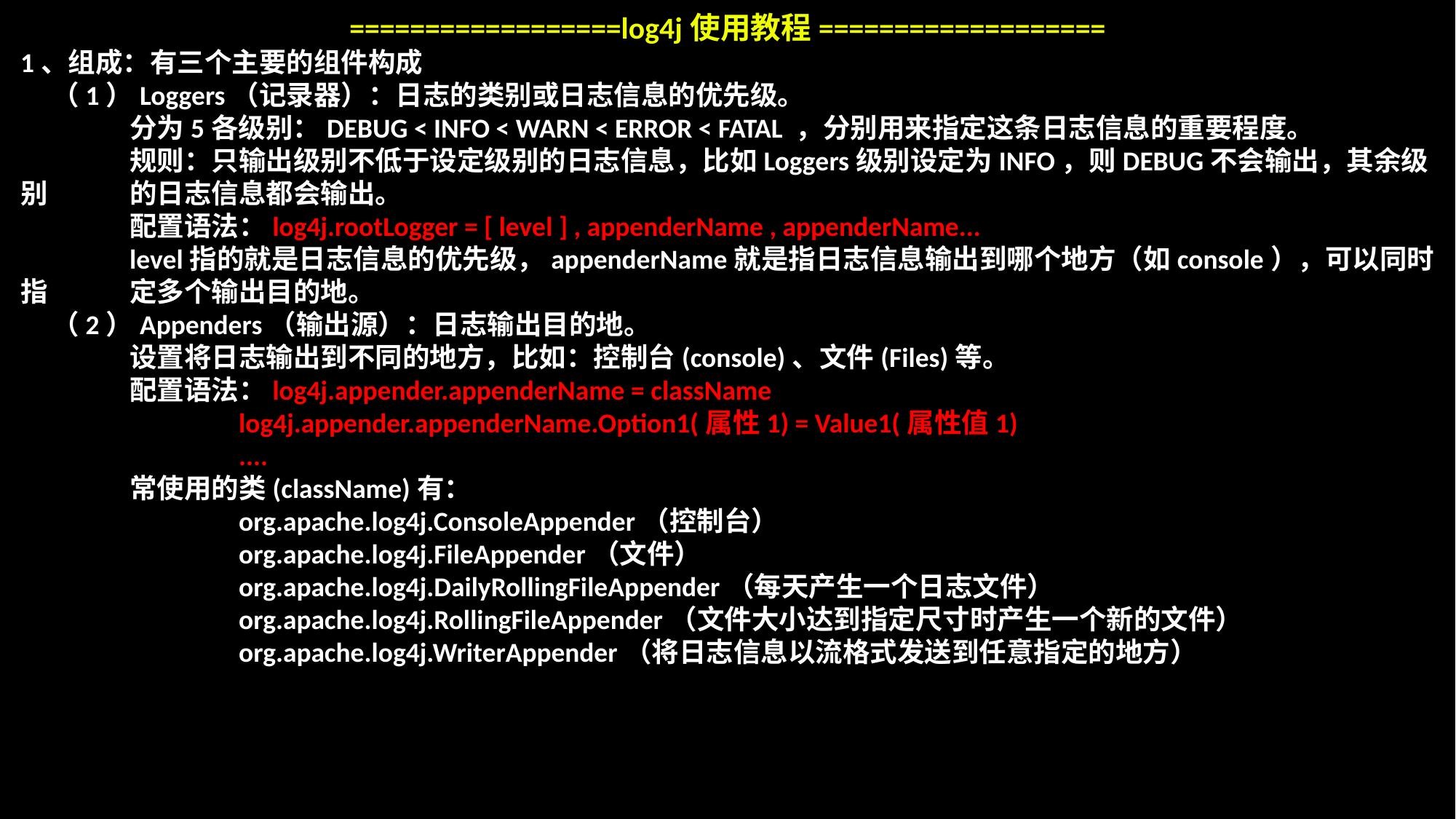

==================log4j使用教程===================
1、组成：有三个主要的组件构成
    （1）Loggers（记录器）：日志的类别或日志信息的优先级。
	分为5各级别：DEBUG < INFO < WARN < ERROR < FATAL ，分别用来指定这条日志信息的重要程度。
	规则：只输出级别不低于设定级别的日志信息，比如Loggers级别设定为INFO，则DEBUG不会输出，其余级别	的日志信息都会输出。
	配置语法：log4j.rootLogger = [ level ] , appenderName , appenderName...
	level指的就是日志信息的优先级，appenderName就是指日志信息输出到哪个地方（如console），可以同时指	定多个输出目的地。
    （2）Appenders（输出源）：日志输出目的地。
	设置将日志输出到不同的地方，比如：控制台(console)、文件(Files)等。
	配置语法：log4j.appender.appenderName = className
		log4j.appender.appenderName.Option1(属性1) = Value1(属性值1)
		....
	常使用的类(className)有：
		org.apache.log4j.ConsoleAppender（控制台）
		org.apache.log4j.FileAppender（文件）
		org.apache.log4j.DailyRollingFileAppender（每天产生一个日志文件）
		org.apache.log4j.RollingFileAppender（文件大小达到指定尺寸时产生一个新的文件）
		org.apache.log4j.WriterAppender（将日志信息以流格式发送到任意指定的地方）